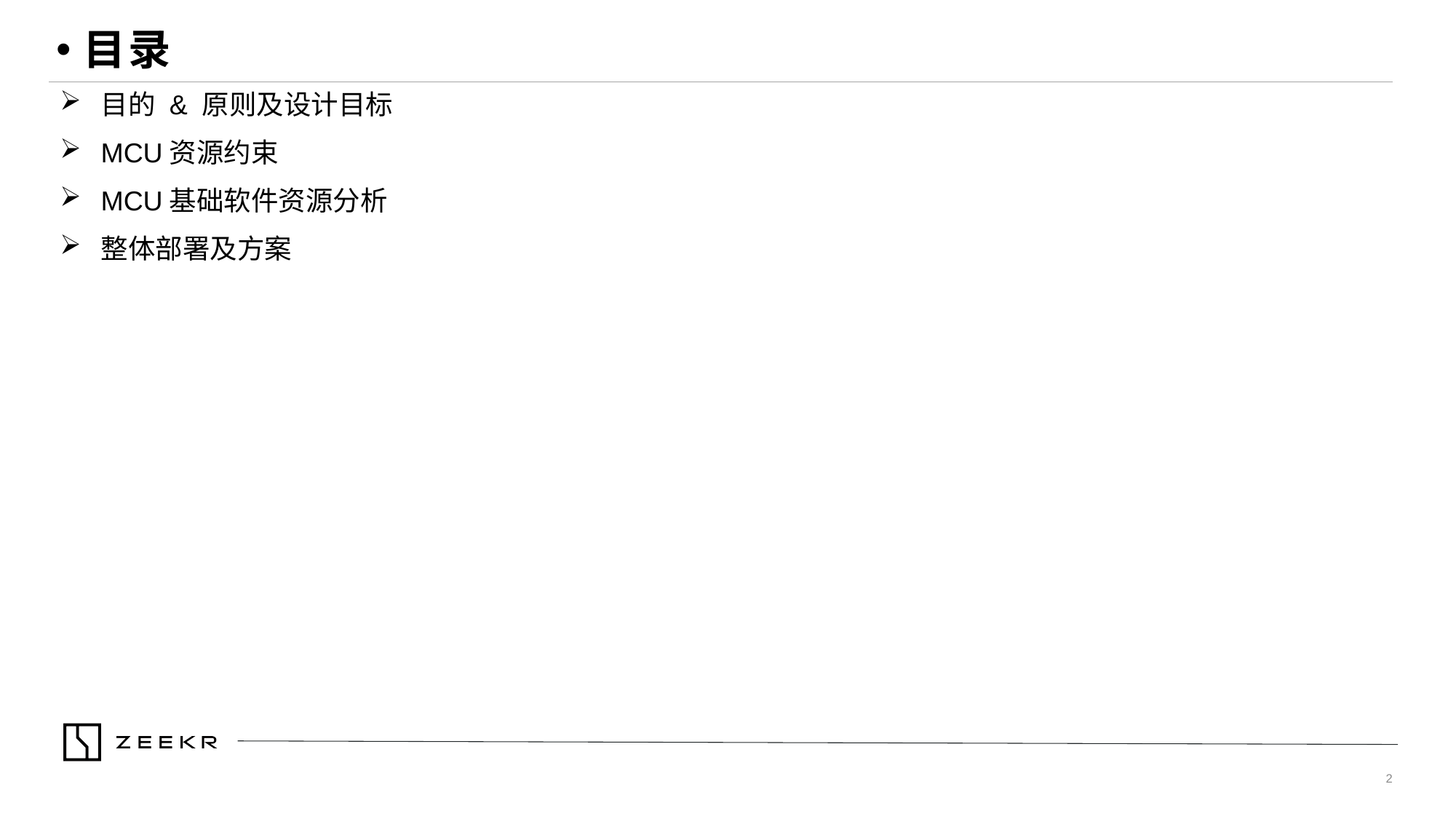

目录
目的 & 原则及设计目标
MCU资源约束
MCU基础软件资源分析
整体部署及方案

2